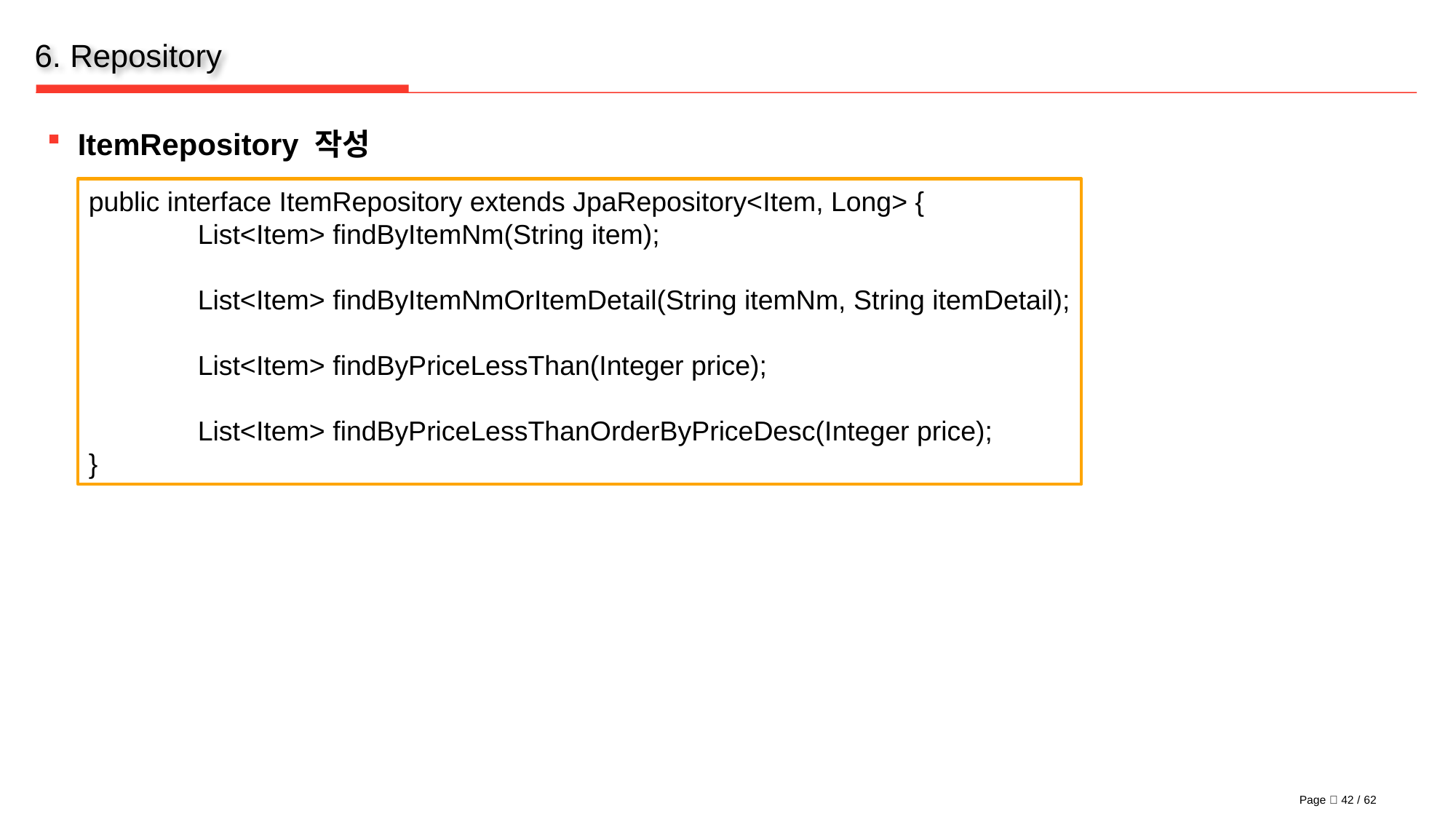

# 6. Repository
ItemRepository 작성
public interface ItemRepository extends JpaRepository<Item, Long> {
	List<Item> findByItemNm(String item);

	List<Item> findByItemNmOrItemDetail(String itemNm, String itemDetail);

	List<Item> findByPriceLessThan(Integer price);

	List<Item> findByPriceLessThanOrderByPriceDesc(Integer price);
}